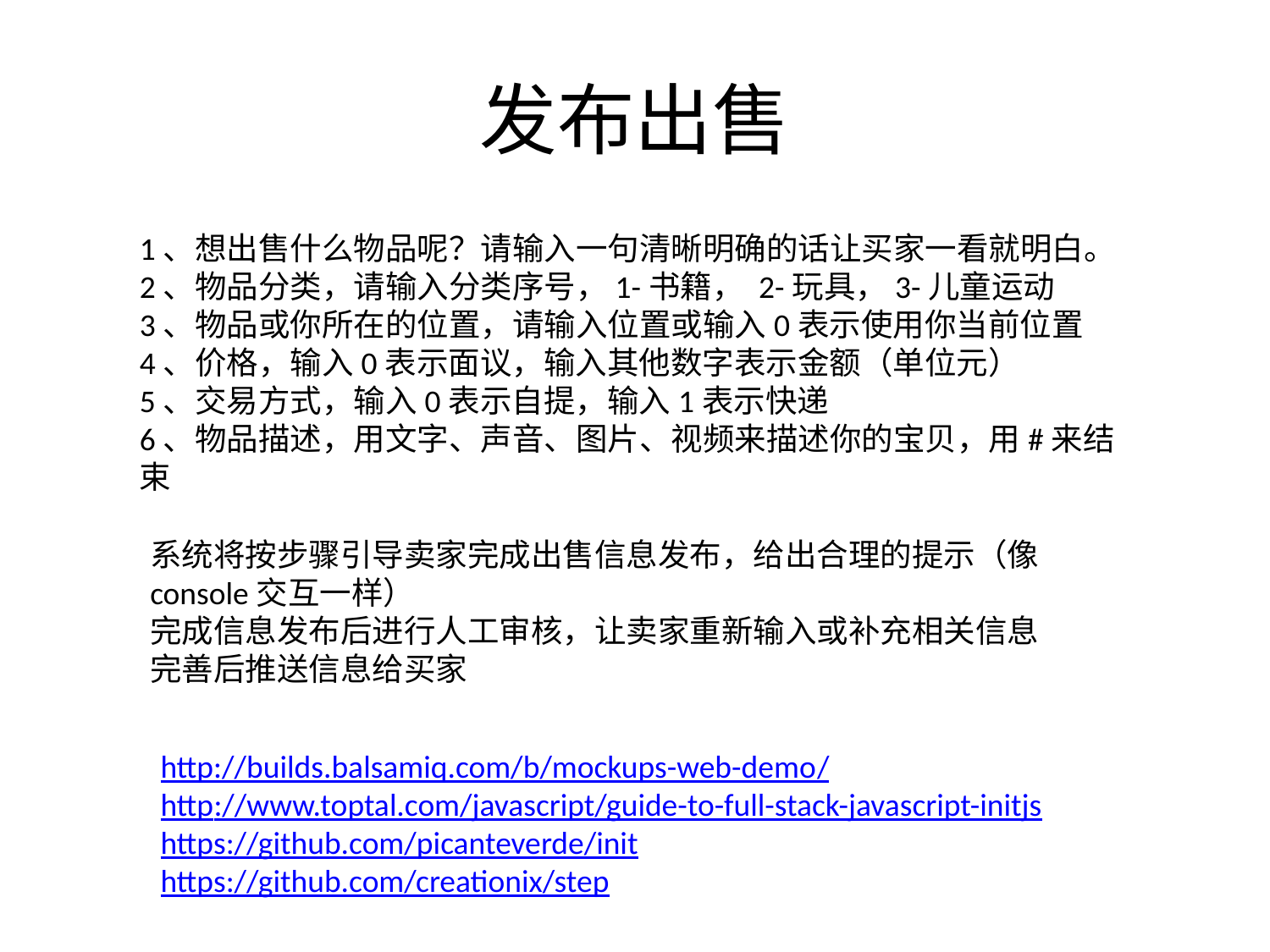

# 发布出售
1、想出售什么物品呢？请输入一句清晰明确的话让买家一看就明白。
2、物品分类，请输入分类序号，1-书籍， 2-玩具，3-儿童运动
3、物品或你所在的位置，请输入位置或输入0表示使用你当前位置
4、价格，输入0表示面议，输入其他数字表示金额（单位元）
5、交易方式，输入0表示自提，输入1表示快递
6、物品描述，用文字、声音、图片、视频来描述你的宝贝，用#来结束
系统将按步骤引导卖家完成出售信息发布，给出合理的提示（像console交互一样）
完成信息发布后进行人工审核，让卖家重新输入或补充相关信息
完善后推送信息给买家
http://builds.balsamiq.com/b/mockups-web-demo/
http://www.toptal.com/javascript/guide-to-full-stack-javascript-initjs
https://github.com/picanteverde/init
https://github.com/creationix/step